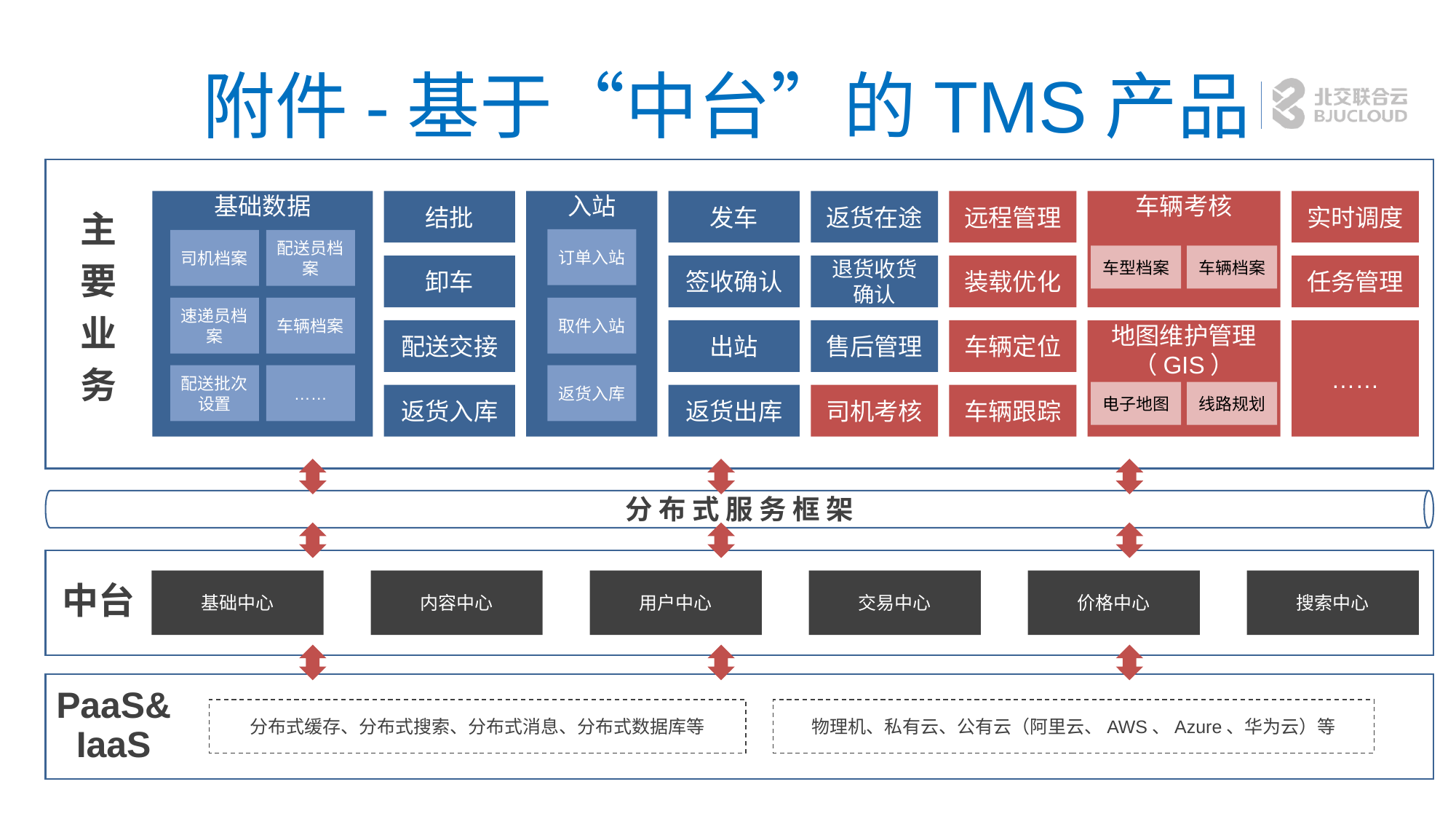

# 附件-基于“中台”的TMS产品

基础数据
结批
入站
发车
返货在途
远程管理
车辆考核
实时调度
主
要
业
务
订单入站
司机档案
配送员档案
车型档案
车辆档案
任务管理
卸车
签收确认
退货收货
确认
装载优化
速递员档案
车辆档案
取件入站
……
配送交接
出站
售后管理
车辆定位
地图维护管理（GIS）
配送批次设置
……
返货入库
电子地图
线路规划
返货出库
司机考核
车辆跟踪
返货入库

分 布 式 服 务 框 架

基础中心
内容中心
用户中心
交易中心
价格中心
搜索中心
中台

PaaS&IaaS
分布式缓存、分布式搜索、分布式消息、分布式数据库等
物理机、私有云、公有云（阿里云、AWS、Azure、华为云）等